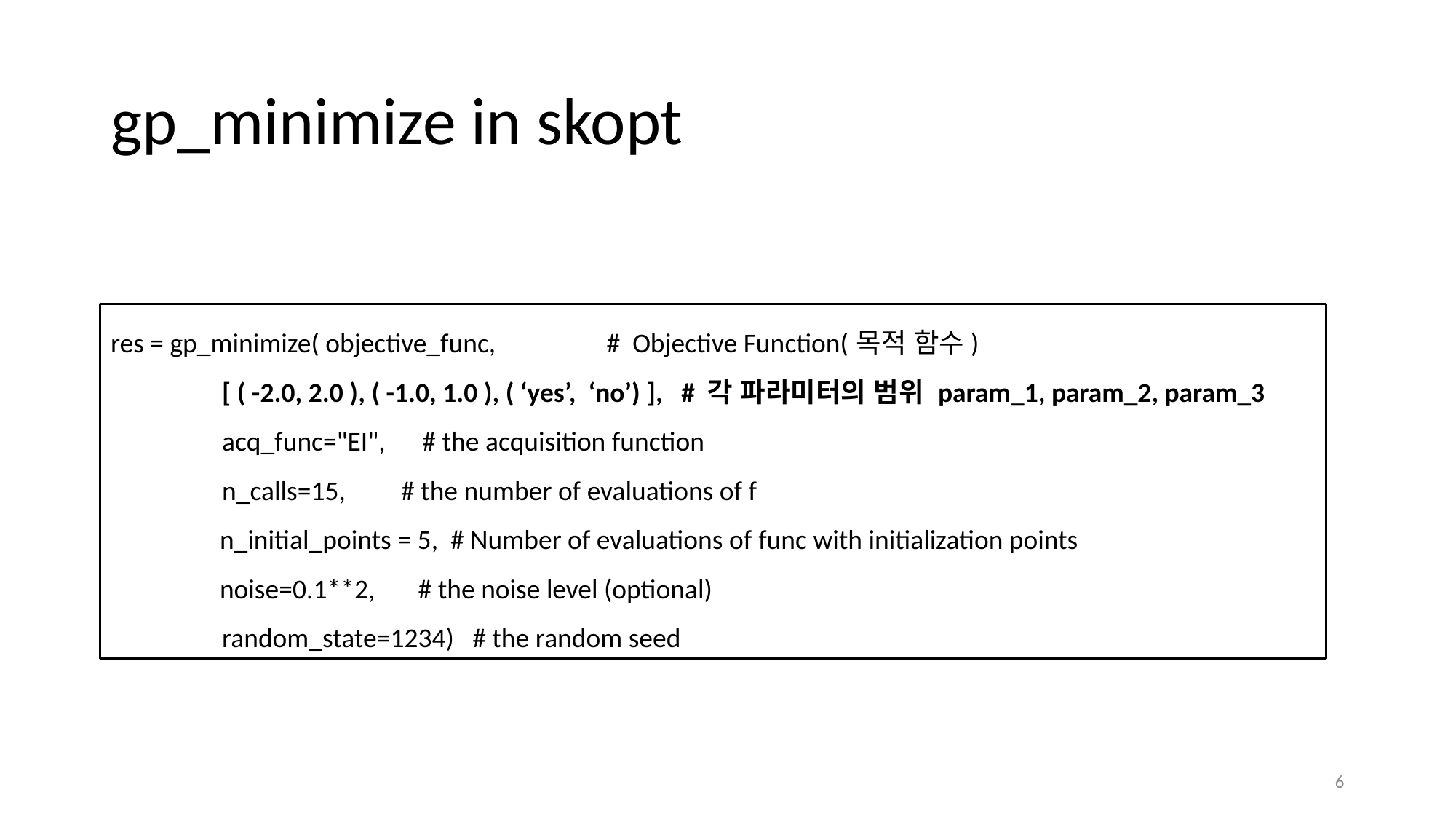

# gp_minimize in skopt
res = gp_minimize( objective_func,                  #  Objective Function(목적 함수)
                  [ ( -2.0, 2.0 ), ( -1.0, 1.0 ), ( ‘yes’,  ‘no’) ],   # 각 파라미터의 범위 param_1, param_2, param_3
                  acq_func="EI",      # the acquisition function
                  n_calls=15,         # the number of evaluations of f
	n_initial_points = 5,  # Number of evaluations of func with initialization points
	noise=0.1**2,       # the noise level (optional)
                  random_state=1234)   # the random seed
6